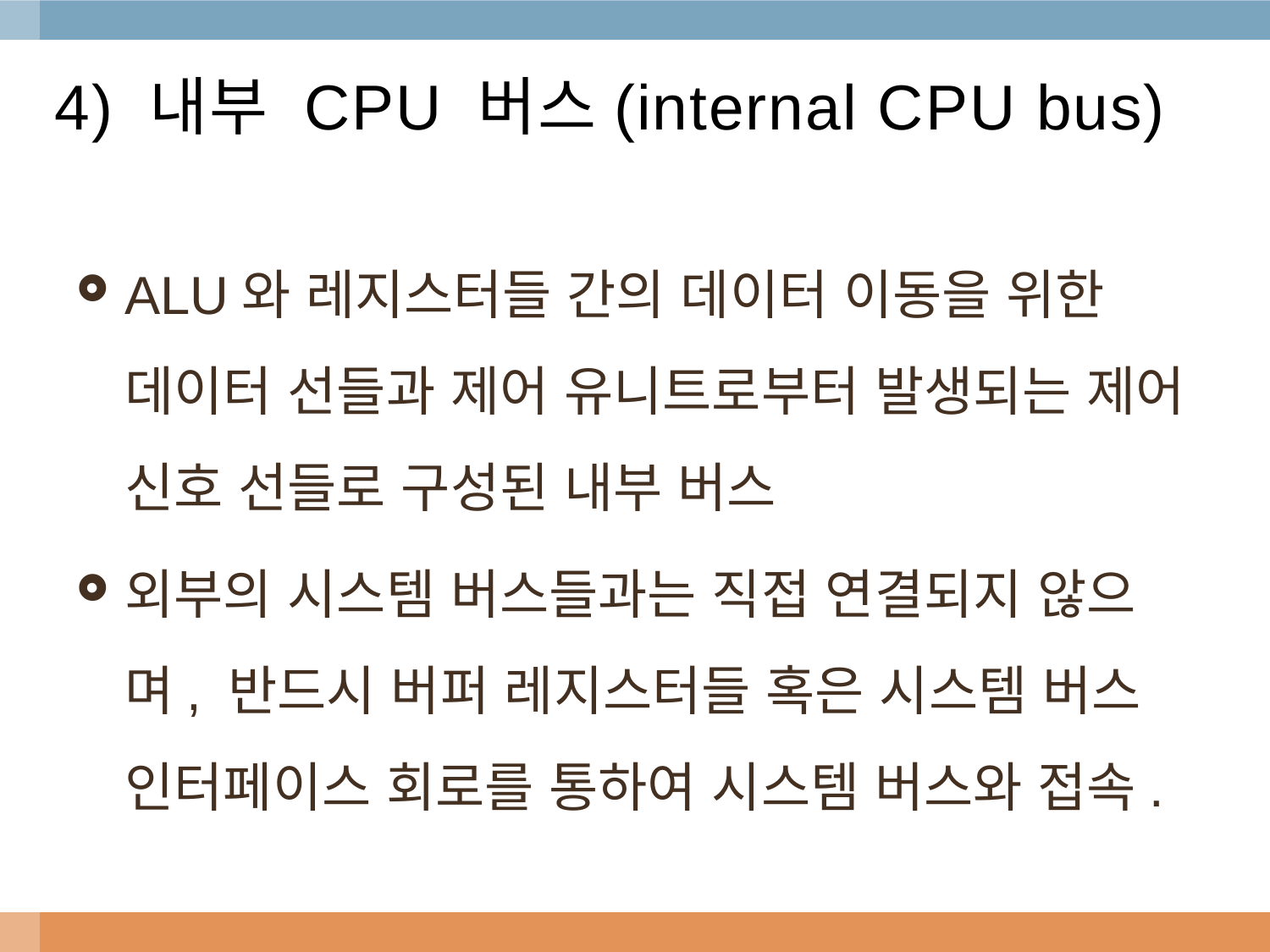

# 4) 내부 CPU 버스(internal CPU bus)
ALU와 레지스터들 간의 데이터 이동을 위한 데이터 선들과 제어 유니트로부터 발생되는 제어 신호 선들로 구성된 내부 버스
외부의 시스템 버스들과는 직접 연결되지 않으며, 반드시 버퍼 레지스터들 혹은 시스템 버스 인터페이스 회로를 통하여 시스템 버스와 접속.